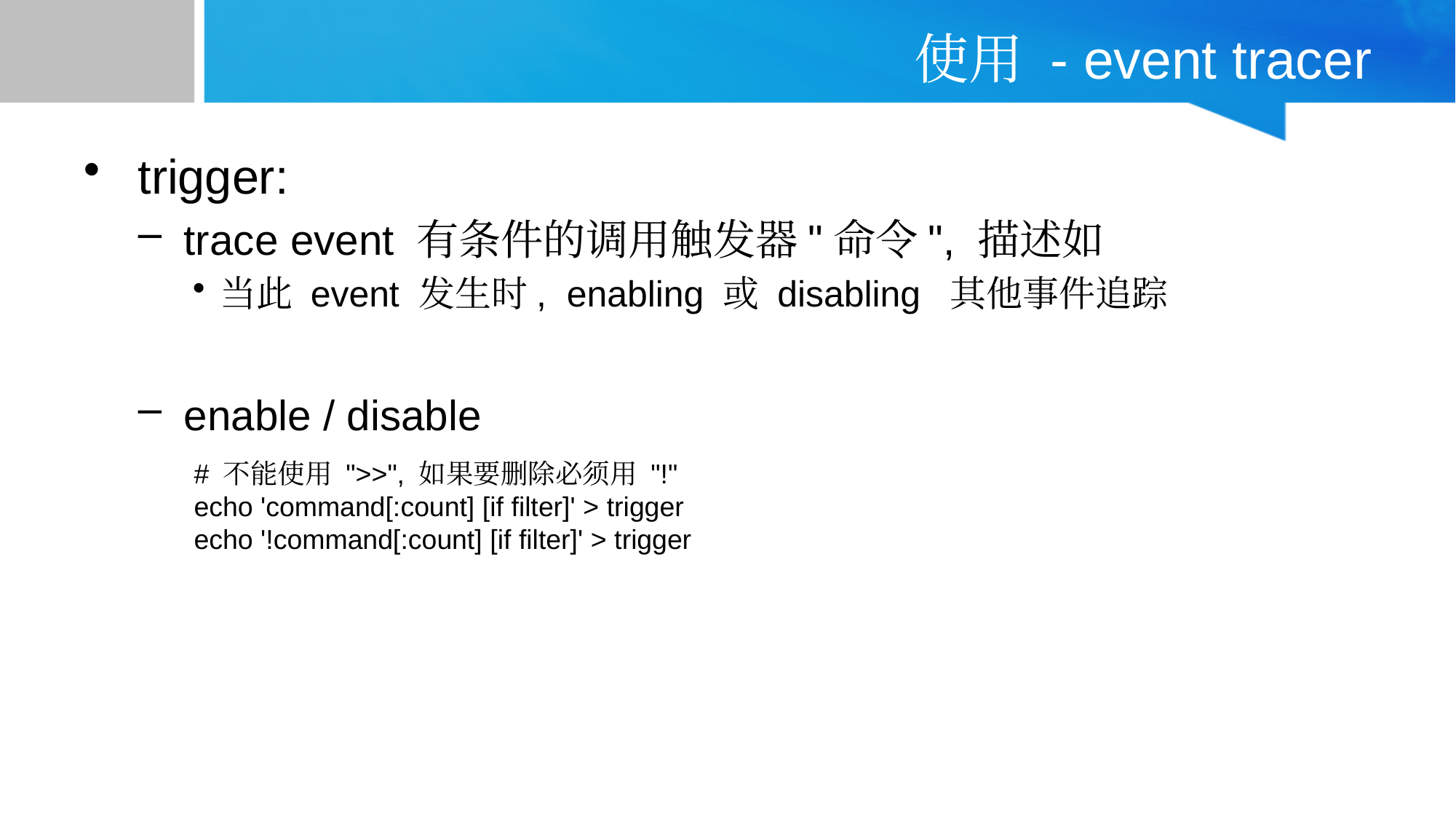

# 使用 - event tracer
 trigger:
 trace event 有条件的调用触发器"命令", 描述如
当此 event 发生时,  enabling 或 disabling  其他事件追踪

 enable / disable

 # 不能使用 ">>", 如果要删除必须用 "!"
 echo 'command[:count] [if filter]' > trigger
 echo '!command[:count] [if filter]' > trigger